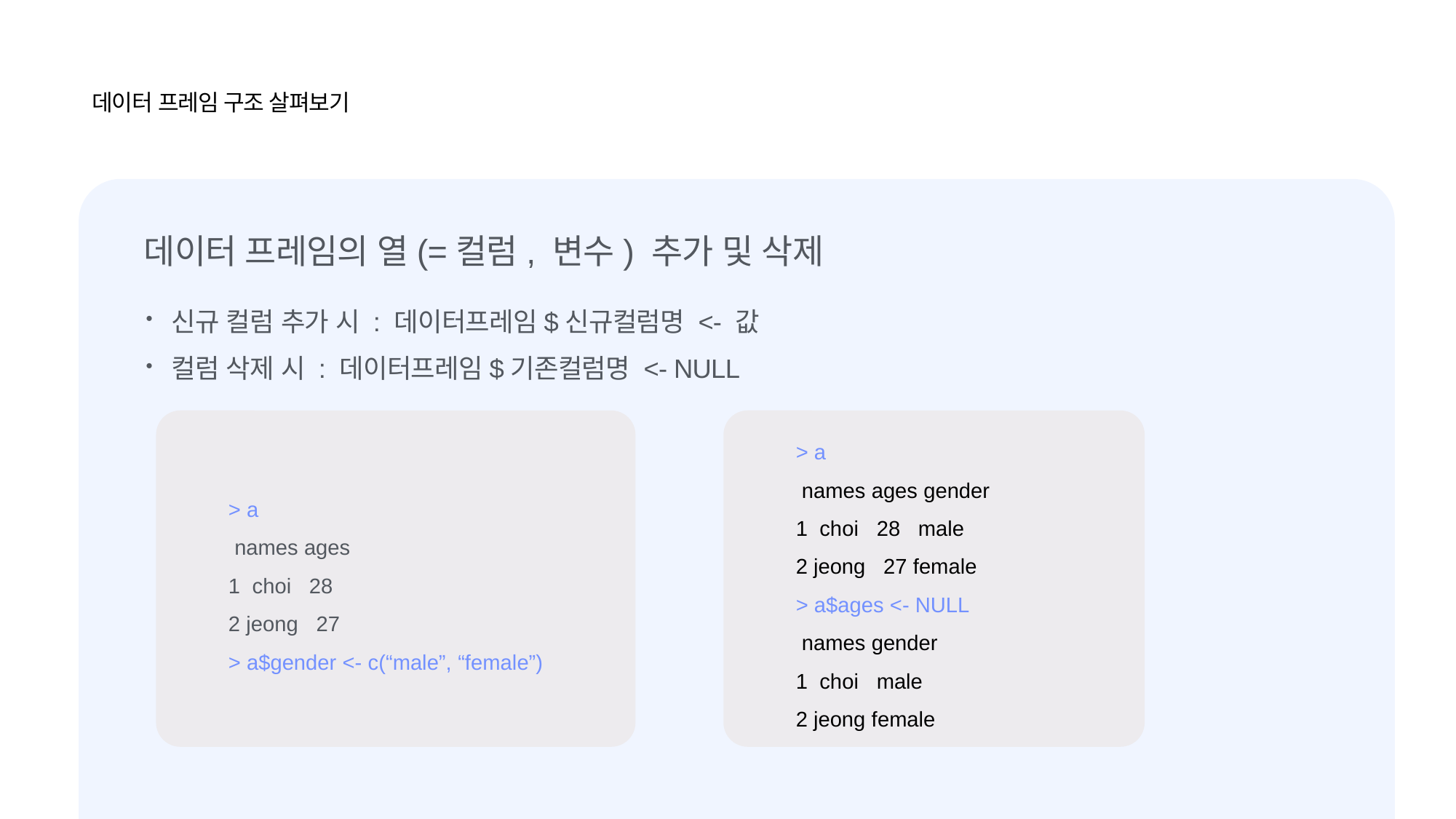

데이터 프레임 구조 살펴보기

데이터 프레임의 열(=컬럼, 변수) 추가 및 삭제
신규 컬럼 추가 시 : 데이터프레임$신규컬럼명 <- 값
컬럼 삭제 시 : 데이터프레임$기존컬럼명 <- NULL
> a
 names ages
1  choi   28
2 jeong   27
> a$gender <- c(“male”, “female”)
> a
 names ages gender
1  choi   28   male
2 jeong   27 female
> a$ages <- NULL
 names gender
1  choi   male
2 jeong female